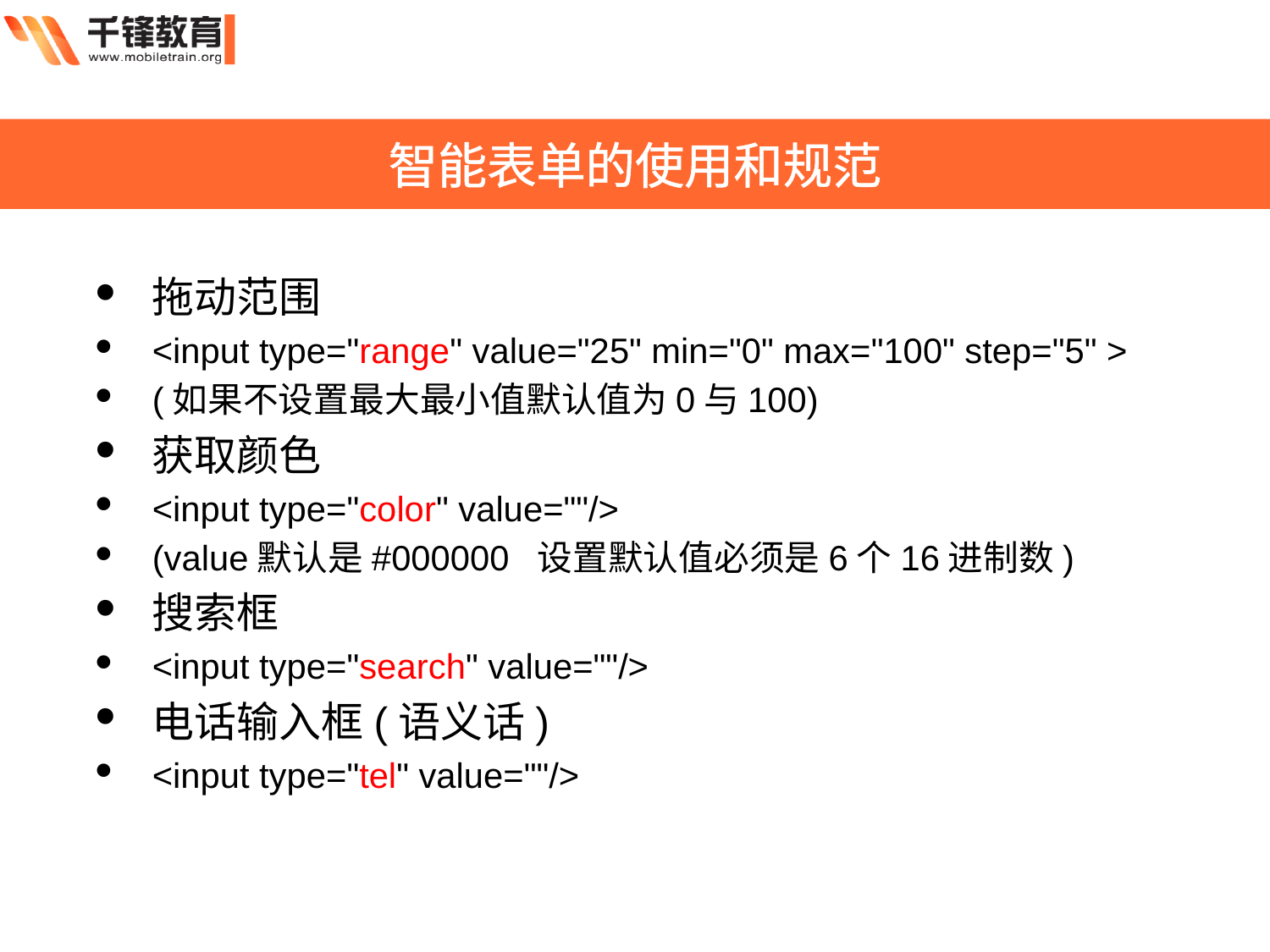

智能表单的使用和规范
拖动范围
<input type="range" value="25" min="0" max="100" step="5" >
(如果不设置最大最小值默认值为0与100)
获取颜色
<input type="color" value=""/>
(value默认是#000000  设置默认值必须是6个16进制数)
搜索框
<input type="search" value=""/>
电话输入框(语义话)
<input type="tel" value=""/>